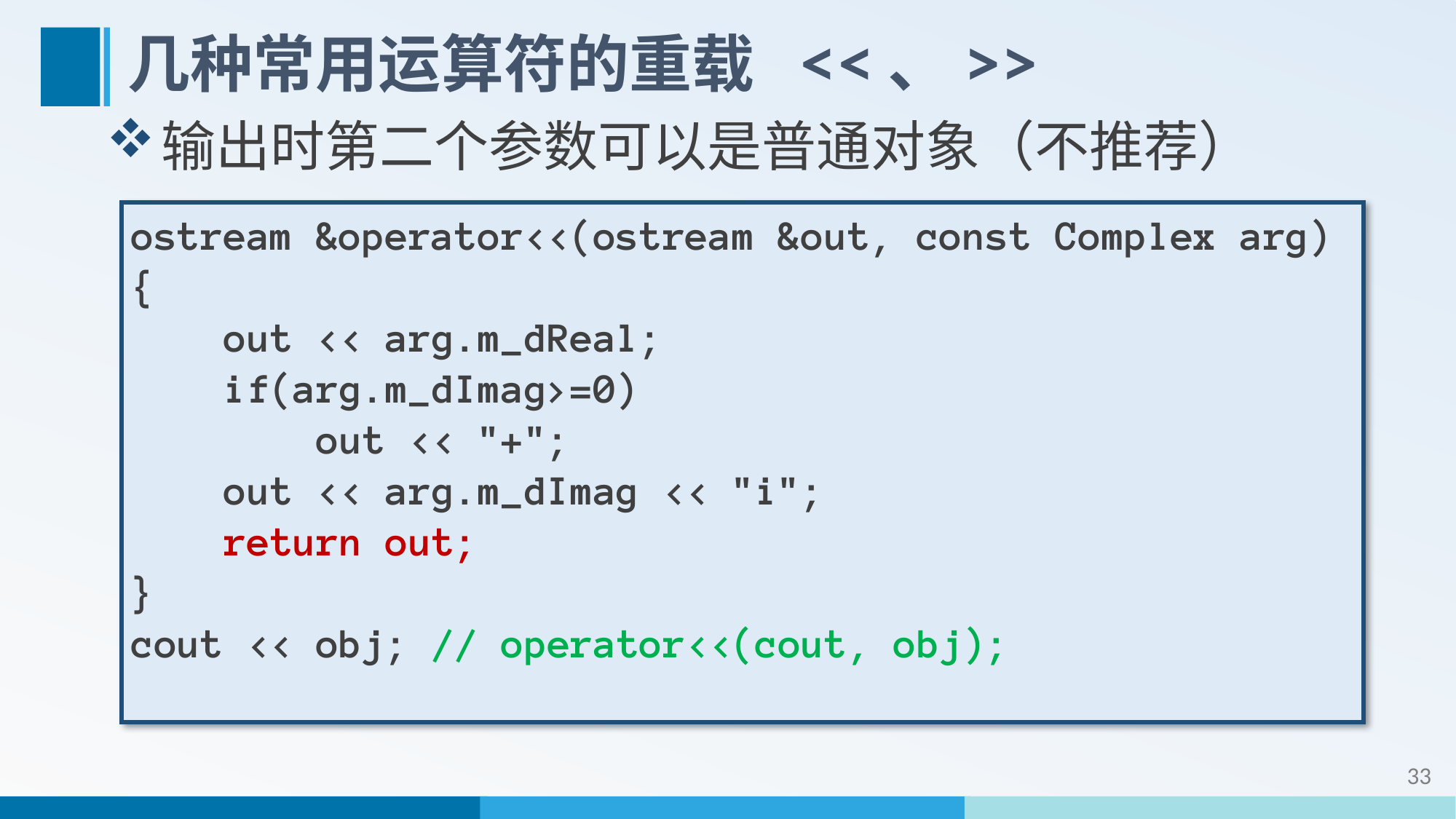

# 几种常用运算符的重载  <<、>>
输出时第二个参数可以是普通对象（不推荐）
ostream &operator<<(ostream &out, const Complex arg)
{
    out << arg.m_dReal;
    if(arg.m_dImag>=0)
        out << "+";
    out << arg.m_dImag << "i";
    return out;
}
cout << obj; // operator<<(cout, obj);